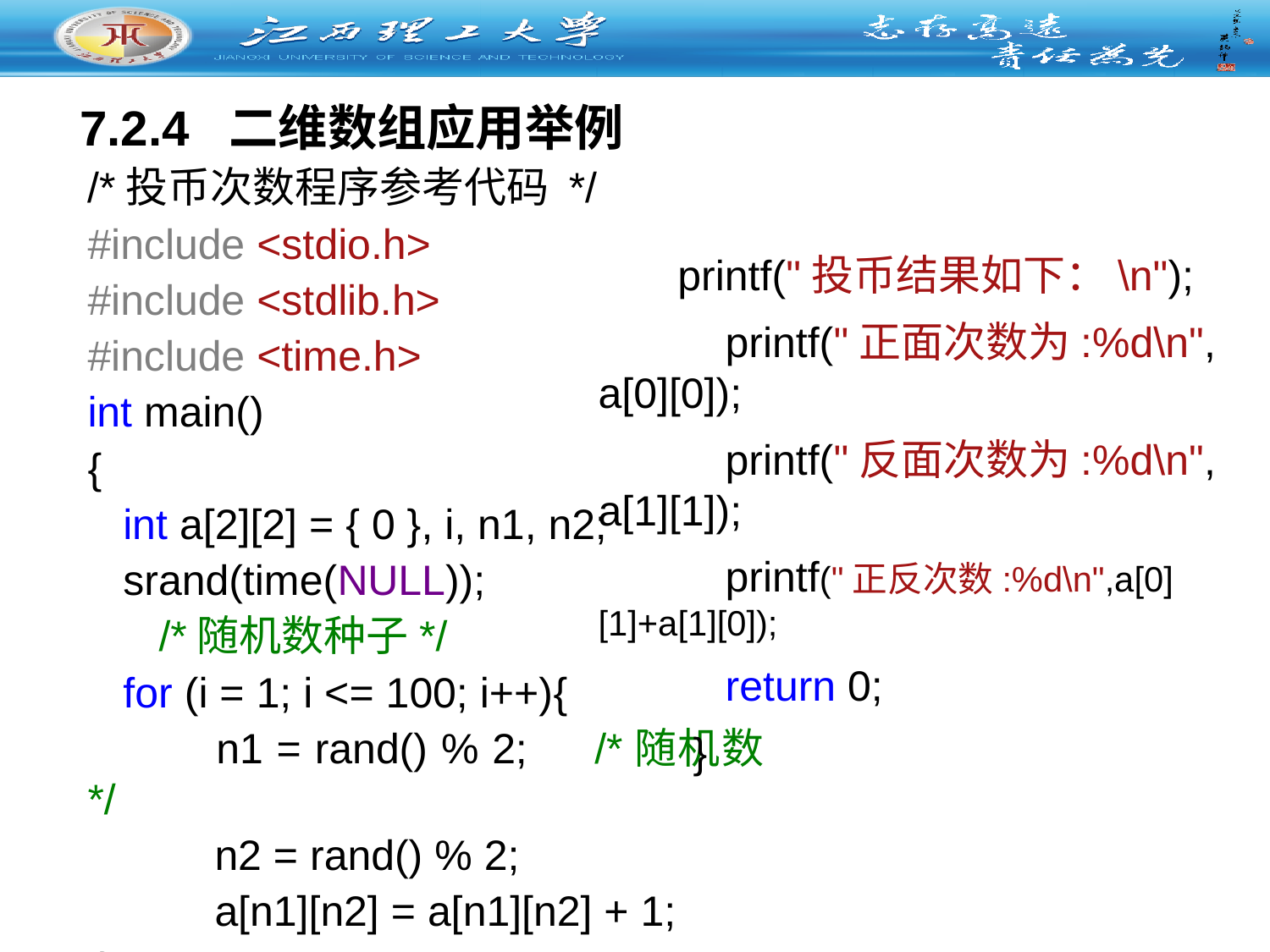

7.2.4  二维数组应用举例
    /*投币次数程序参考代码 */
#include <stdio.h>
#include <stdlib.h>
#include <time.h>
int main()
{
   int a[2][2] = { 0 }, i, n1, n2;
   srand(time(NULL));
      /*随机数种子*/
   for (i = 1; i <= 100; i++){
 	n1 = rand() % 2;     /*随机数*/
 	n2 = rand() % 2;
 	a[n1][n2] = a[n1][n2] + 1;
 }
 	printf("投币结果如下：\n");
 	printf("正面次数为:%d\n", a[0][0]);
 	printf("反面次数为:%d\n", a[1][1]);
 	printf("正反次数:%d\n",a[0][1]+a[1][0]);
 	return 0;
        }